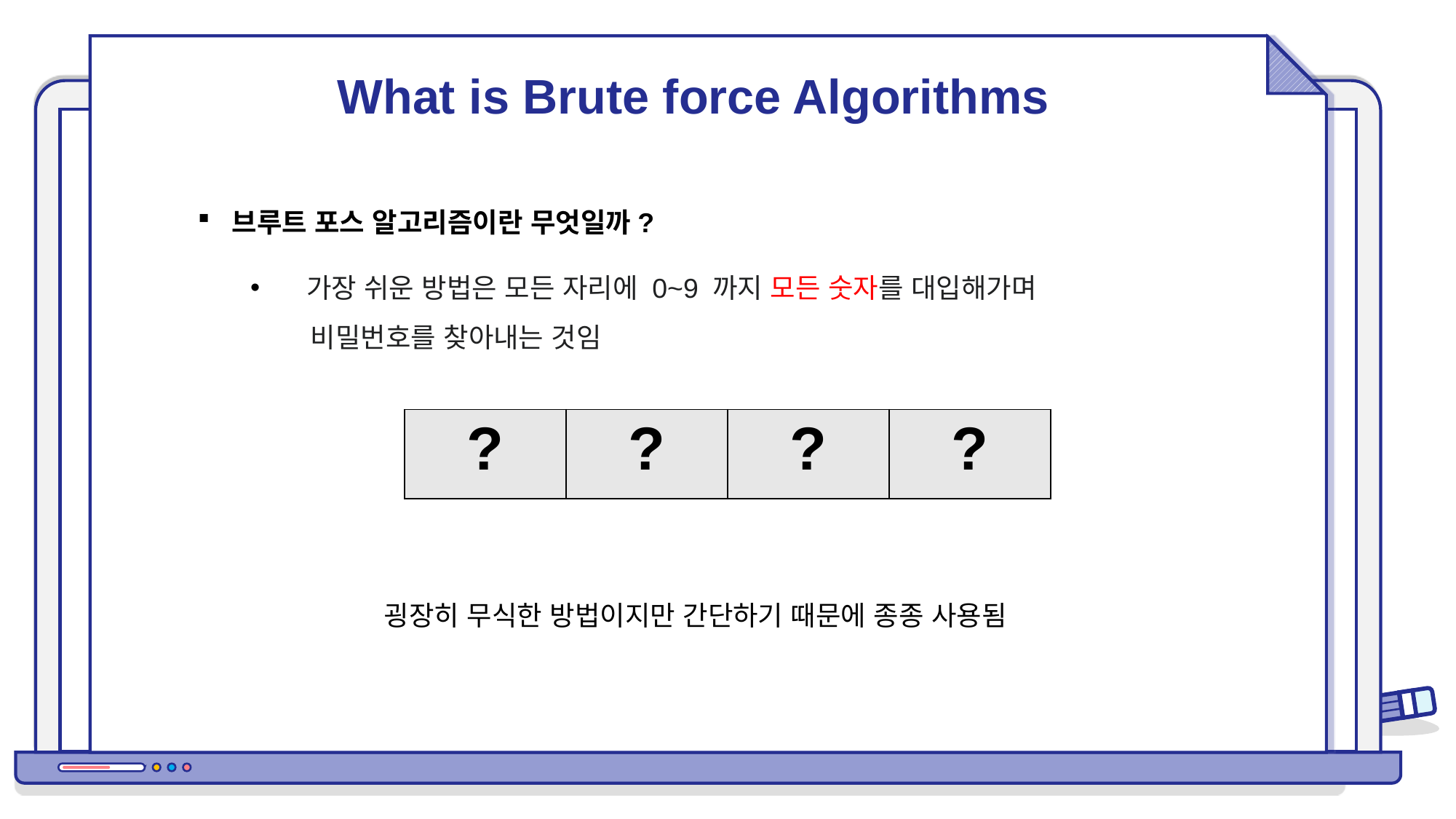

What is Brute force Algorithms

브루트 포스 알고리즘이란 무엇일까?
  가장 쉬운 방법은 모든 자리에 0~9 까지 모든 숫자를 대입해가며
       비밀번호를 찾아내는 것임
| ? | ? | ? | ? |
| --- | --- | --- | --- |
굉장히 무식한 방법이지만 간단하기 때문에 종종 사용됨